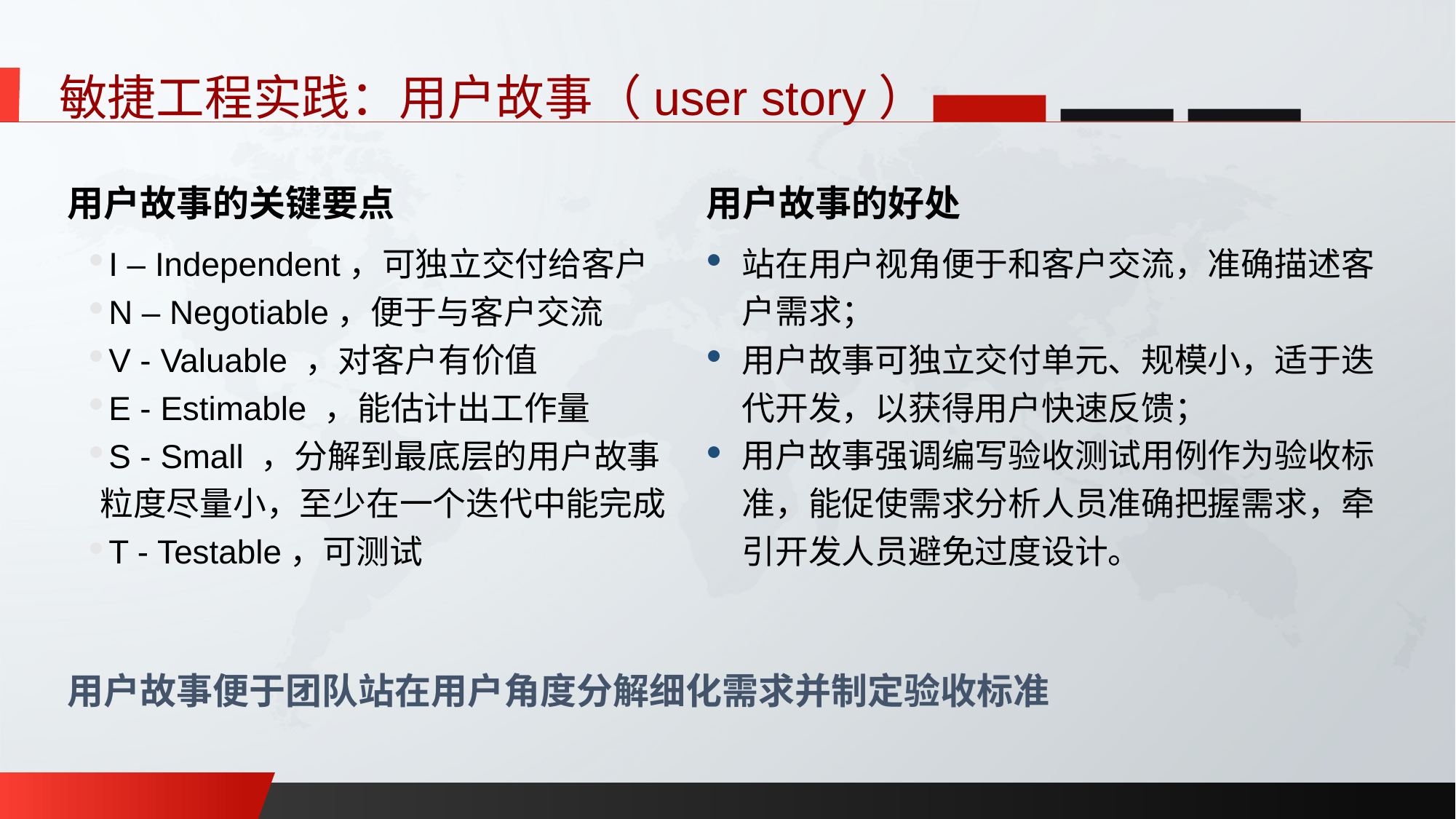

敏捷工程实践：用户故事（user story）

用户故事的关键要点
I – Independent，可独立交付给客户
N – Negotiable，便于与客户交流
V - Valuable ，对客户有价值
E - Estimable ，能估计出工作量
S - Small ，分解到最底层的用户故事粒度尽量小，至少在一个迭代中能完成
T - Testable，可测试
用户故事的好处
站在用户视角便于和客户交流，准确描述客户需求；
用户故事可独立交付单元、规模小，适于迭代开发，以获得用户快速反馈；
用户故事强调编写验收测试用例作为验收标准，能促使需求分析人员准确把握需求，牵引开发人员避免过度设计。
用户故事便于团队站在用户角度分解细化需求并制定验收标准